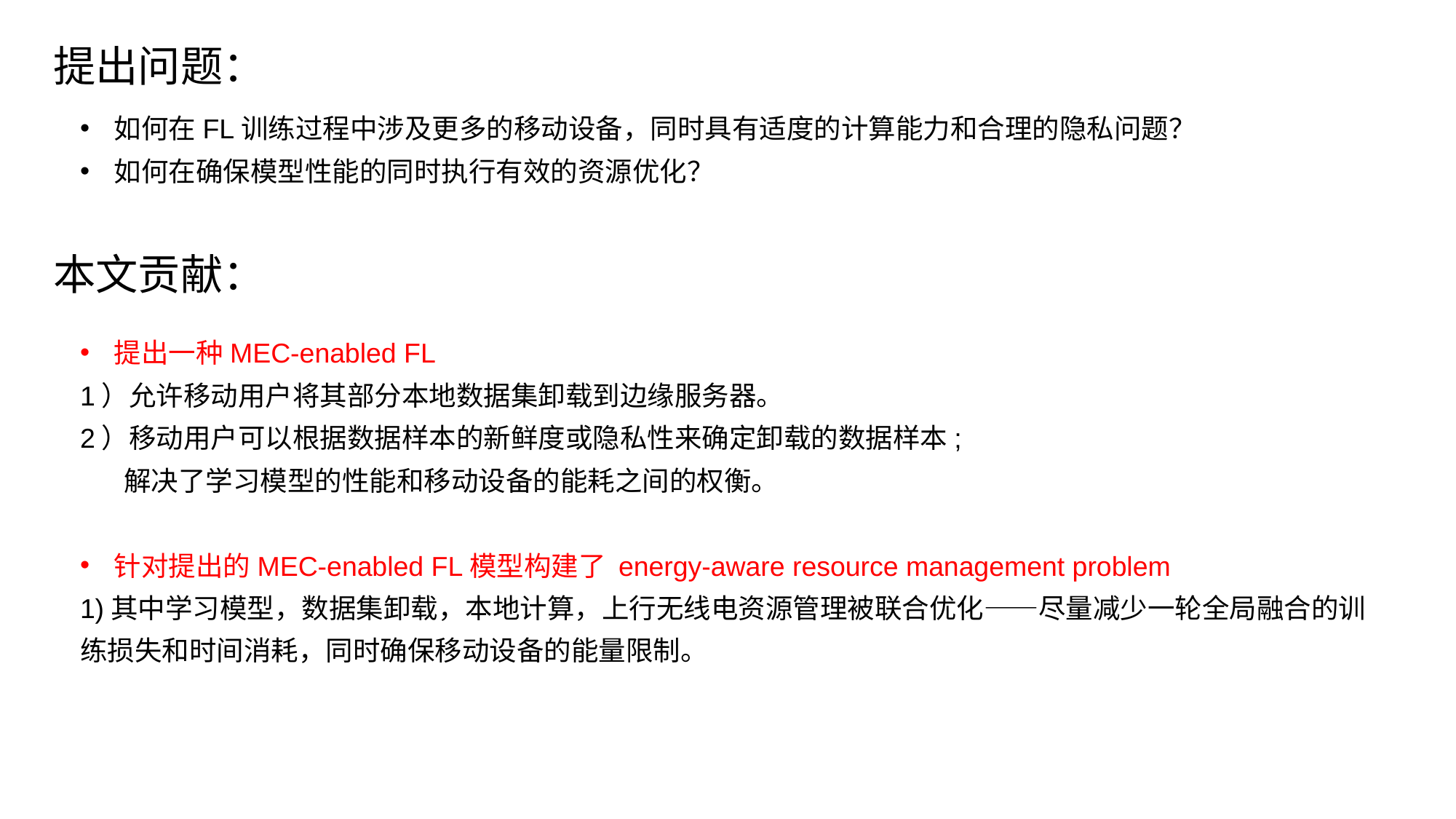

提出问题：
如何在FL训练过程中涉及更多的移动设备，同时具有适度的计算能力和合理的隐私问题？
如何在确保模型性能的同时执行有效的资源优化？
本文贡献：
提出一种MEC-enabled FL
1）允许移动用户将其部分本地数据集卸载到边缘服务器。
2）移动用户可以根据数据样本的新鲜度或隐私性来确定卸载的数据样本;
      解决了学习模型的性能和移动设备的能耗之间的权衡。

针对提出的MEC-enabled FL模型构建了 energy-aware resource management problem
1)其中学习模型，数据集卸载，本地计算，上行无线电资源管理被联合优化——尽量减少一轮全局融合的训练损失和时间消耗，同时确保移动设备的能量限制。